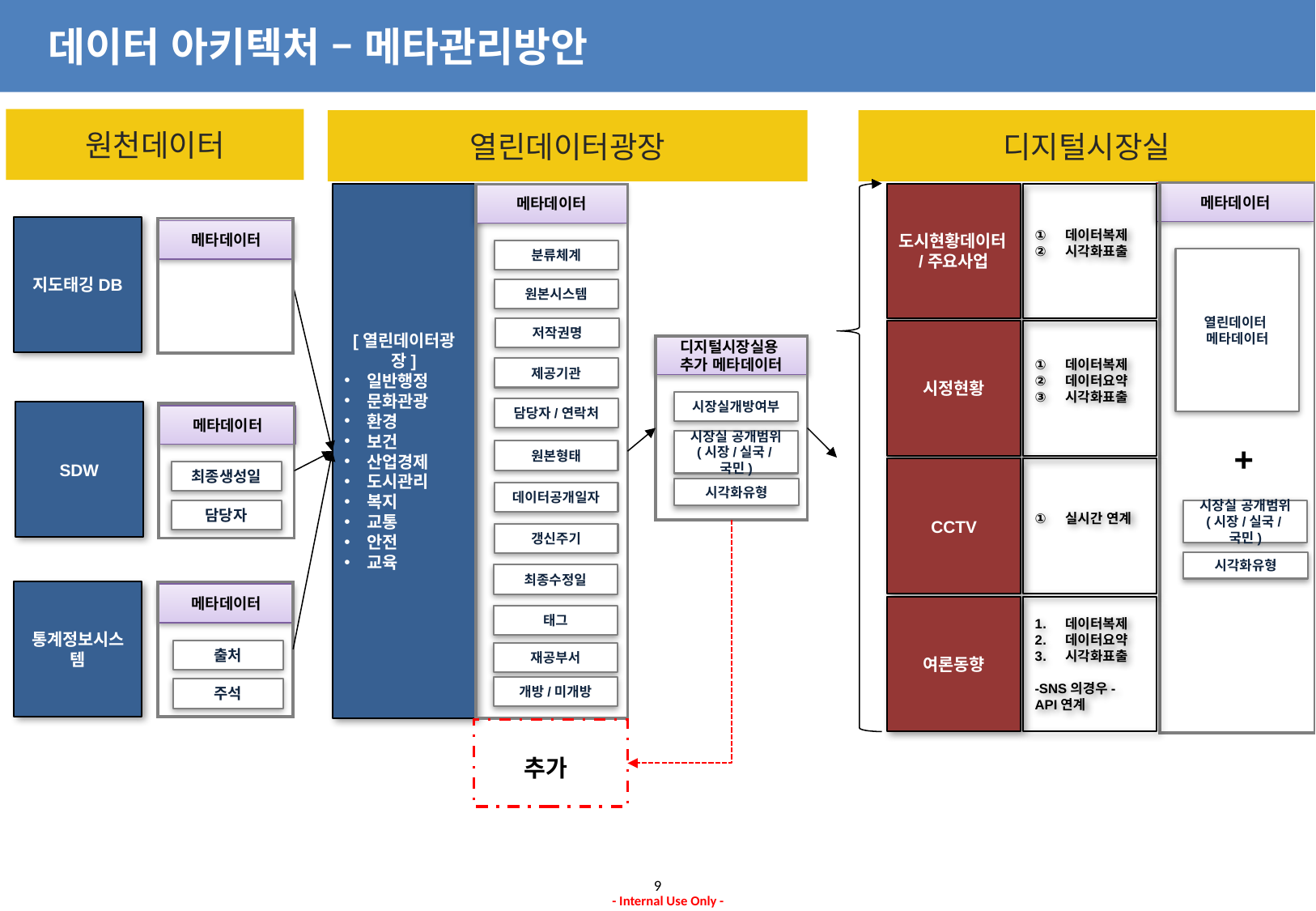

# 데이터 아키텍처 – 메타관리방안
원천데이터
열린데이터광장
디지털시장실

메타데이터

도시현황데이터/주요사업
데이터복제
시각화표출

[열린데이터광장]
일반행정
문화관광
환경
보건
산업경제
도시관리
복지
교통
안전
교육
메타데이터

지도태깅DB

메타데이터
분류체계
열린데이터
메타데이터
원본시스템
저작권명
시정현황
데이터복제
데이터요약
시각화표출

디지털시장실용
추가 메타데이터

시장실개방여부
시장실 공개범위
(시장/실국/국민)
시각화유형
제공기관
담당자/연락처
SDW

메타데이터
최종생성일
담당자
+
원본형태
CCTV
실시간 연계

데이터공개일자
시장실 공개범위
(시장/실국/국민)
갱신주기
시각화유형
최종수정일
통계정보시스템

메타데이터
출처
주석
여론동향
데이터복제
데이터요약
시각화표출

-SNS의경우-
API연계
태그
재공부서
개방/미개방

추가